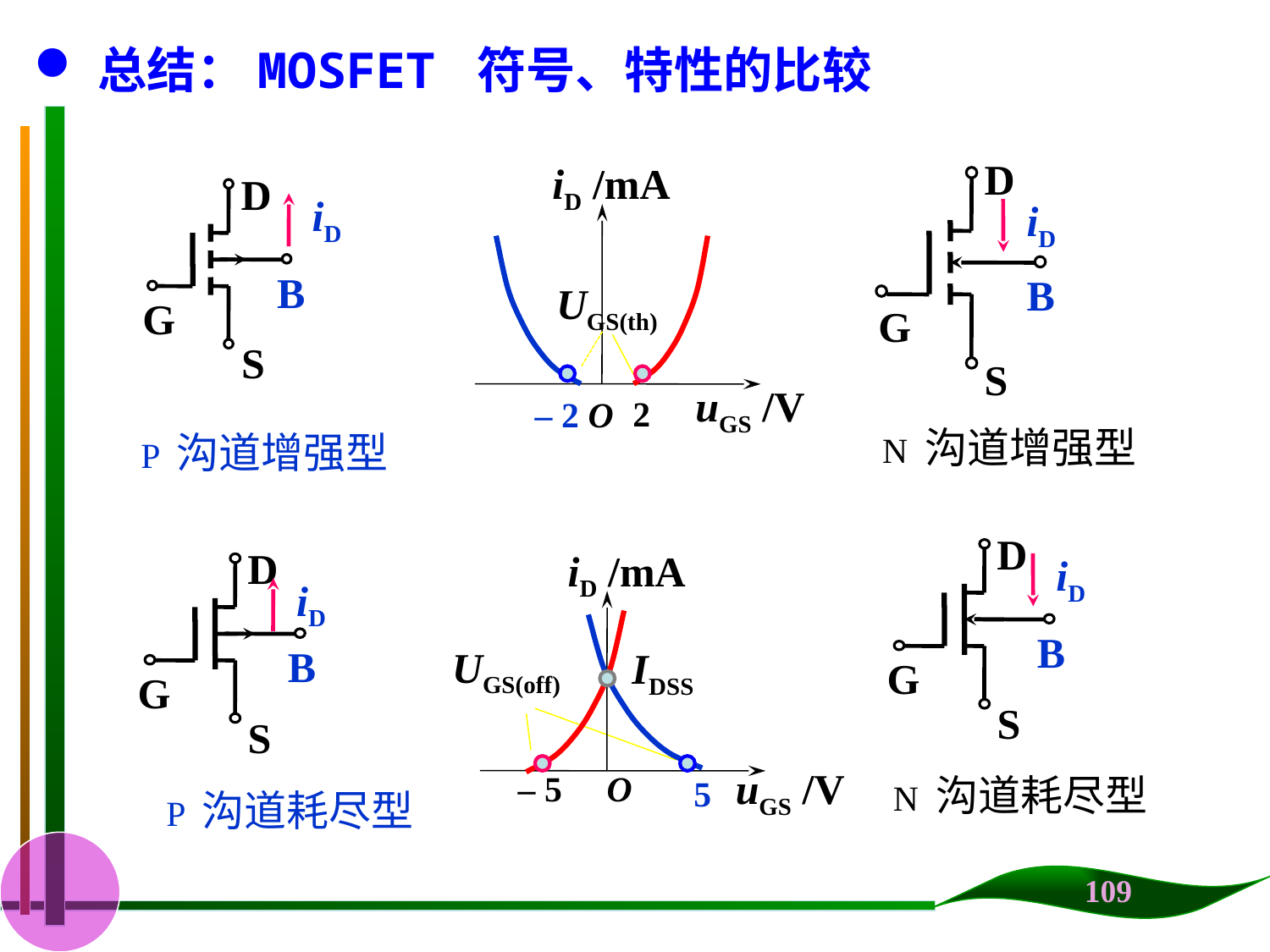

总结：MOSFET 符号、特性的比较

D

B

G

S

iD

iD /mA

uGS /V

2
 – 2 O
D

B

G

S

iD

UGS(th)

N 沟道增强型
P 沟道增强型
D

B

G

S

iD

D

B

G

S

iD

iD /mA

uGS /V
– 5     O
5

UGS(off)

IDSS

N 沟道耗尽型
P 沟道耗尽型
109